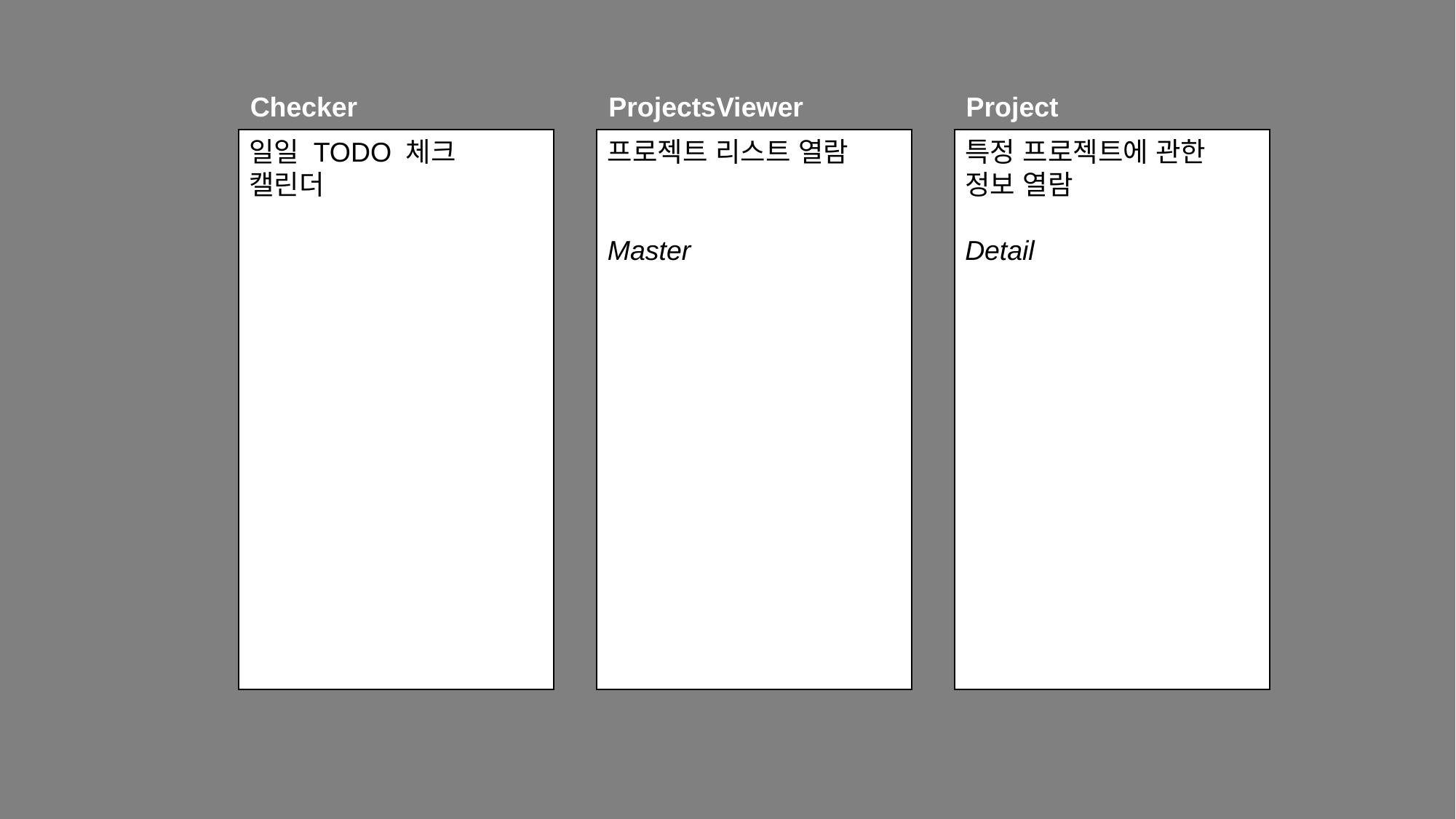

Checker
ProjectsViewer
Project
일일 TODO 체크
캘린더
프로젝트 리스트 열람

Master
특정 프로젝트에 관한
정보 열람

Detail